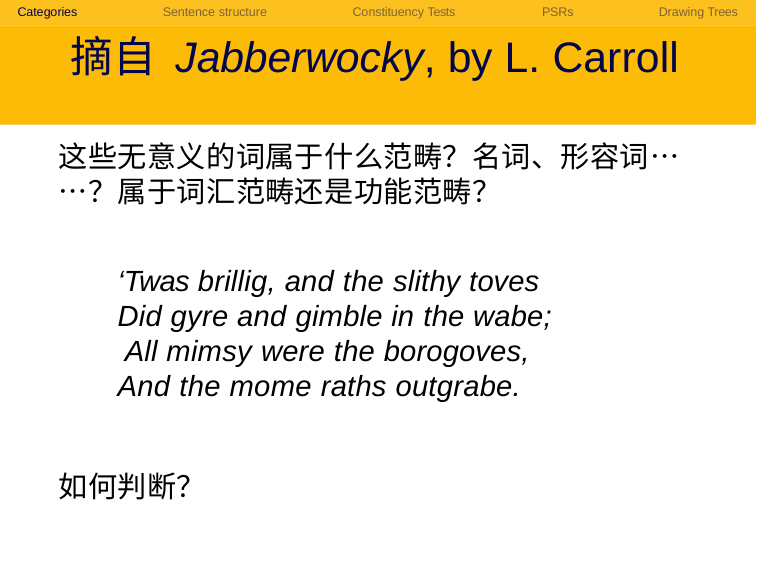

Categories	Sentence structure	Constituency Tests	PSRs	Drawing Trees
# 摘自 Jabberwocky, by L. Carroll
这些无意义的词属于什么范畴？名词、形容词……？属于词汇范畴还是功能范畴？

‘Twas brillig, and the slithy toves  Did gyre and gimble in the wabe;  All mimsy were the borogoves,  And the mome raths outgrabe.

如何判断？